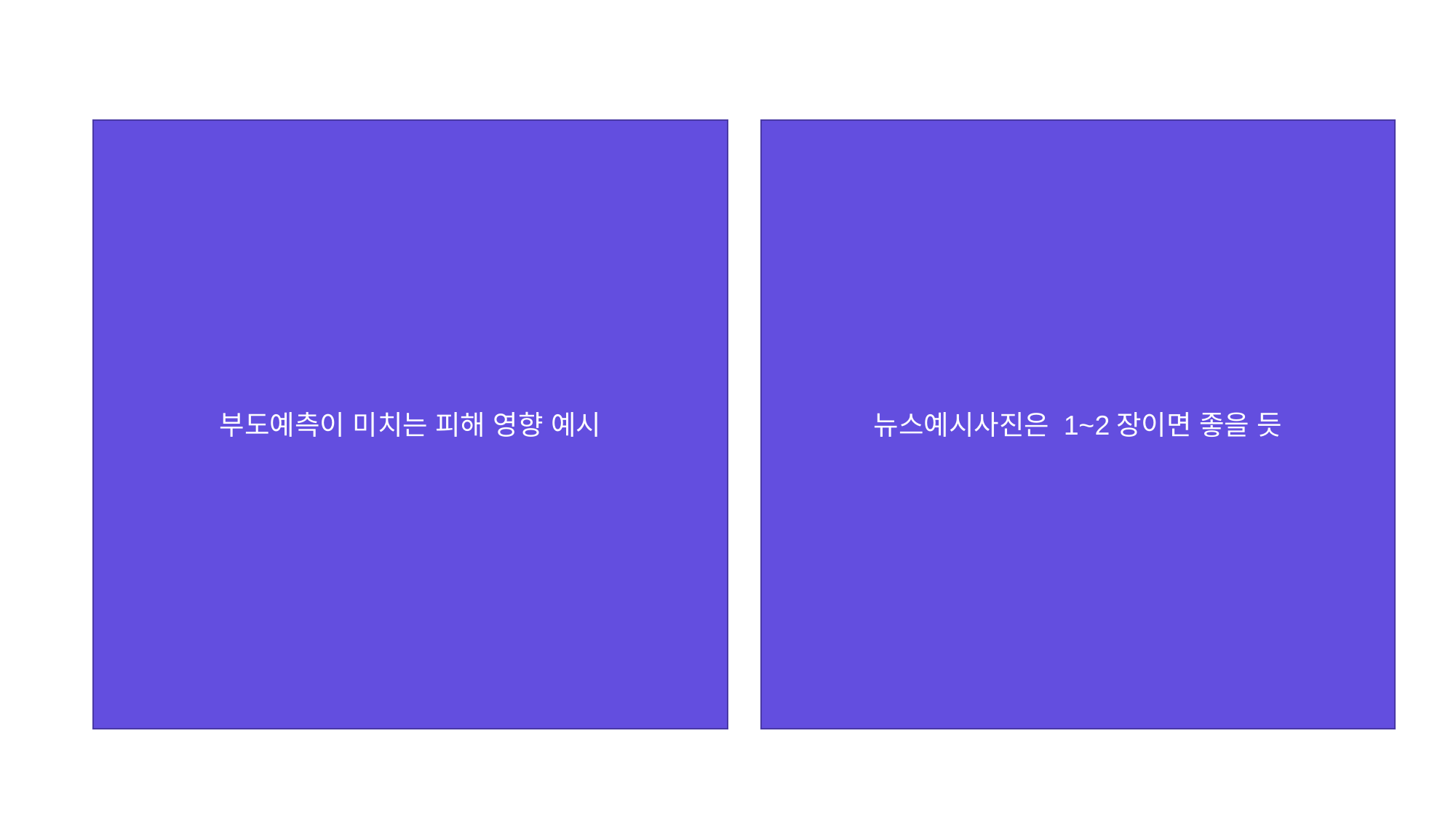

부도예측이 미치는 피해 영향 예시
뉴스예시사진은 1~2장이면 좋을 듯